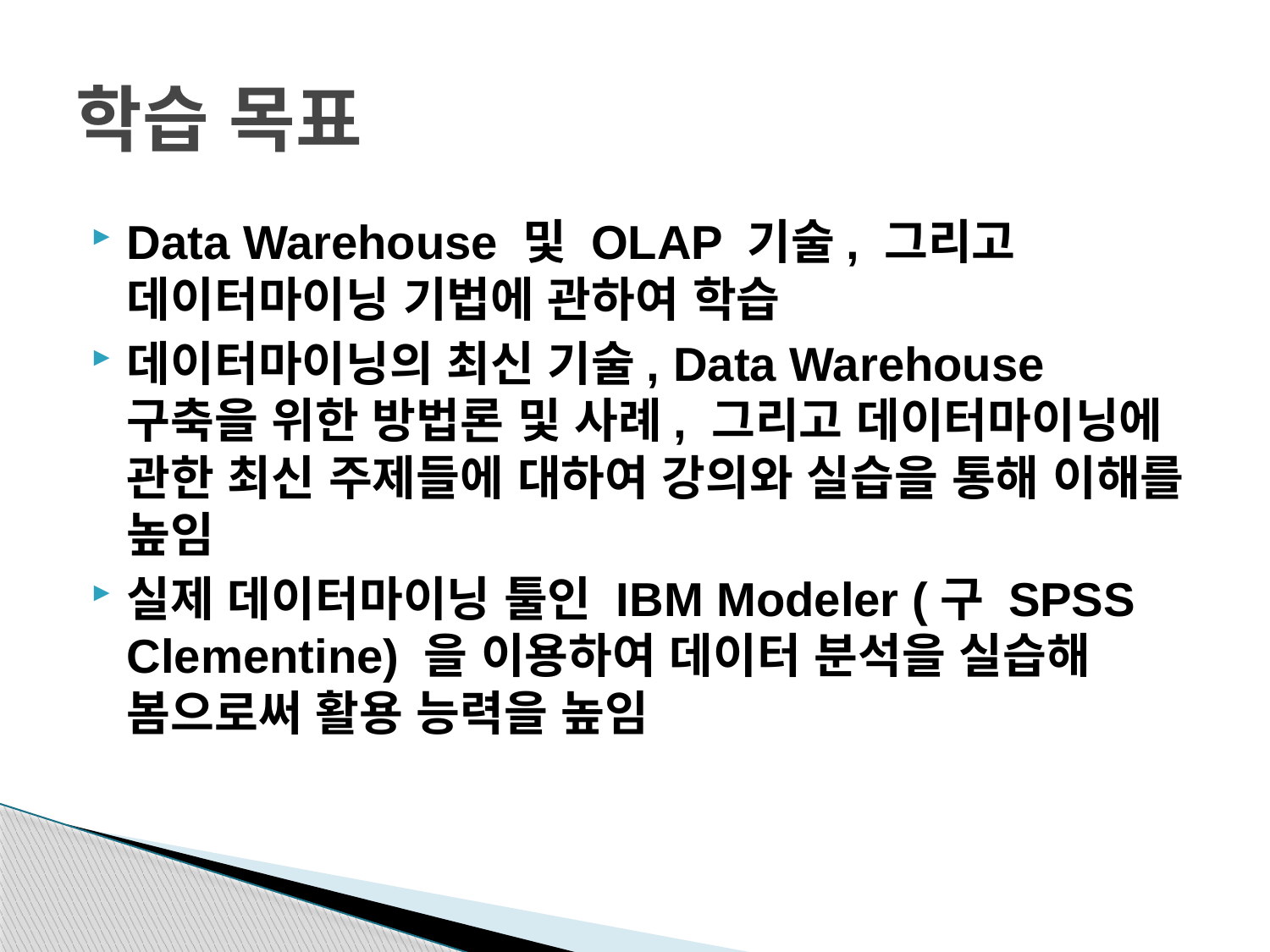

# 학습 목표
Data Warehouse 및 OLAP 기술, 그리고 데이터마이닝 기법에 관하여 학습
데이터마이닝의 최신 기술, Data Warehouse 구축을 위한 방법론 및 사례, 그리고 데이터마이닝에 관한 최신 주제들에 대하여 강의와 실습을 통해 이해를 높임
실제 데이터마이닝 툴인 IBM Modeler (구 SPSS Clementine) 을 이용하여 데이터 분석을 실습해 봄으로써 활용 능력을 높임